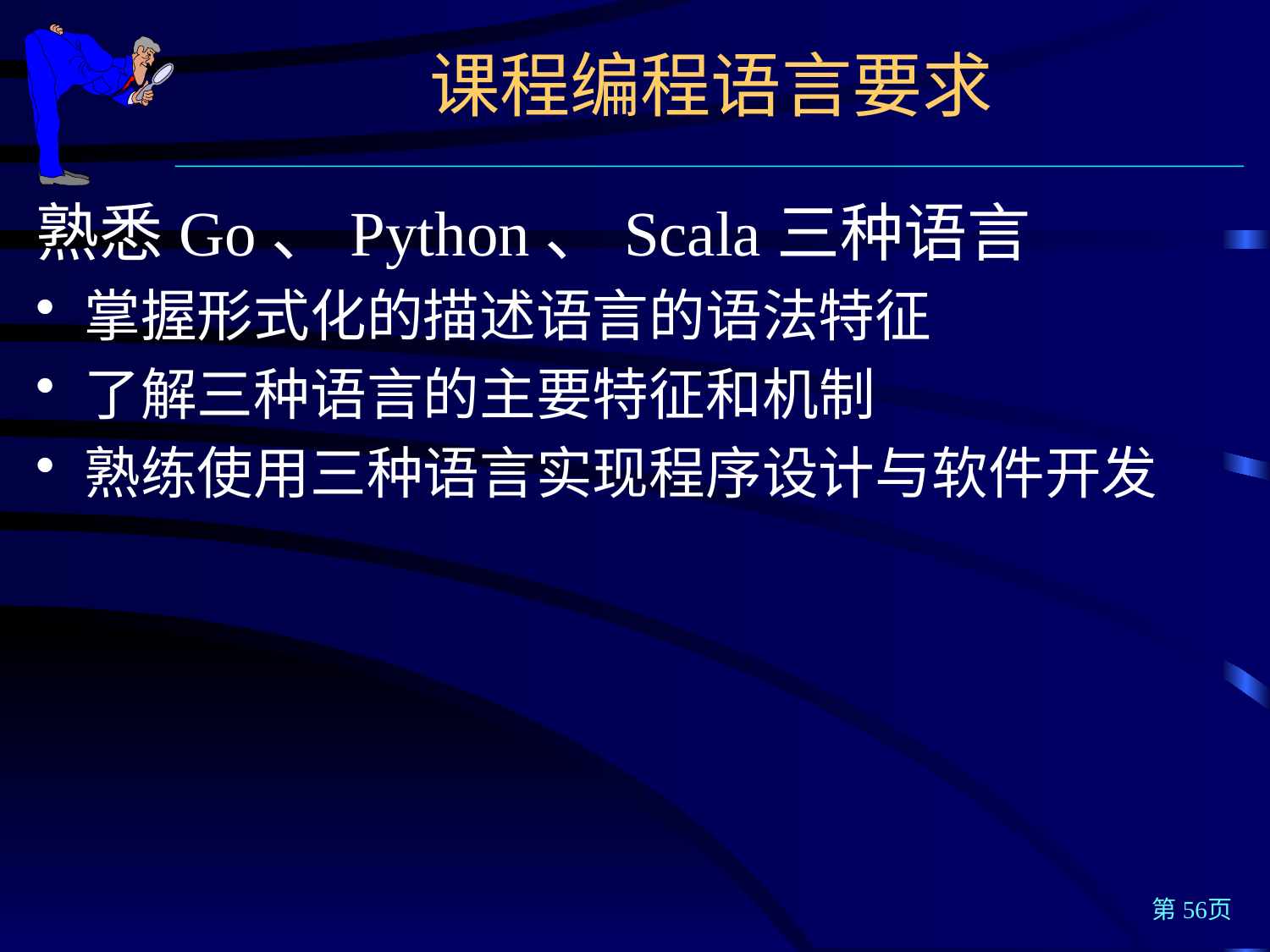

课程编程语言要求
熟悉Go、Python、Scala三种语言
掌握形式化的描述语言的语法特征
了解三种语言的主要特征和机制
熟练使用三种语言实现程序设计与软件开发

第56页